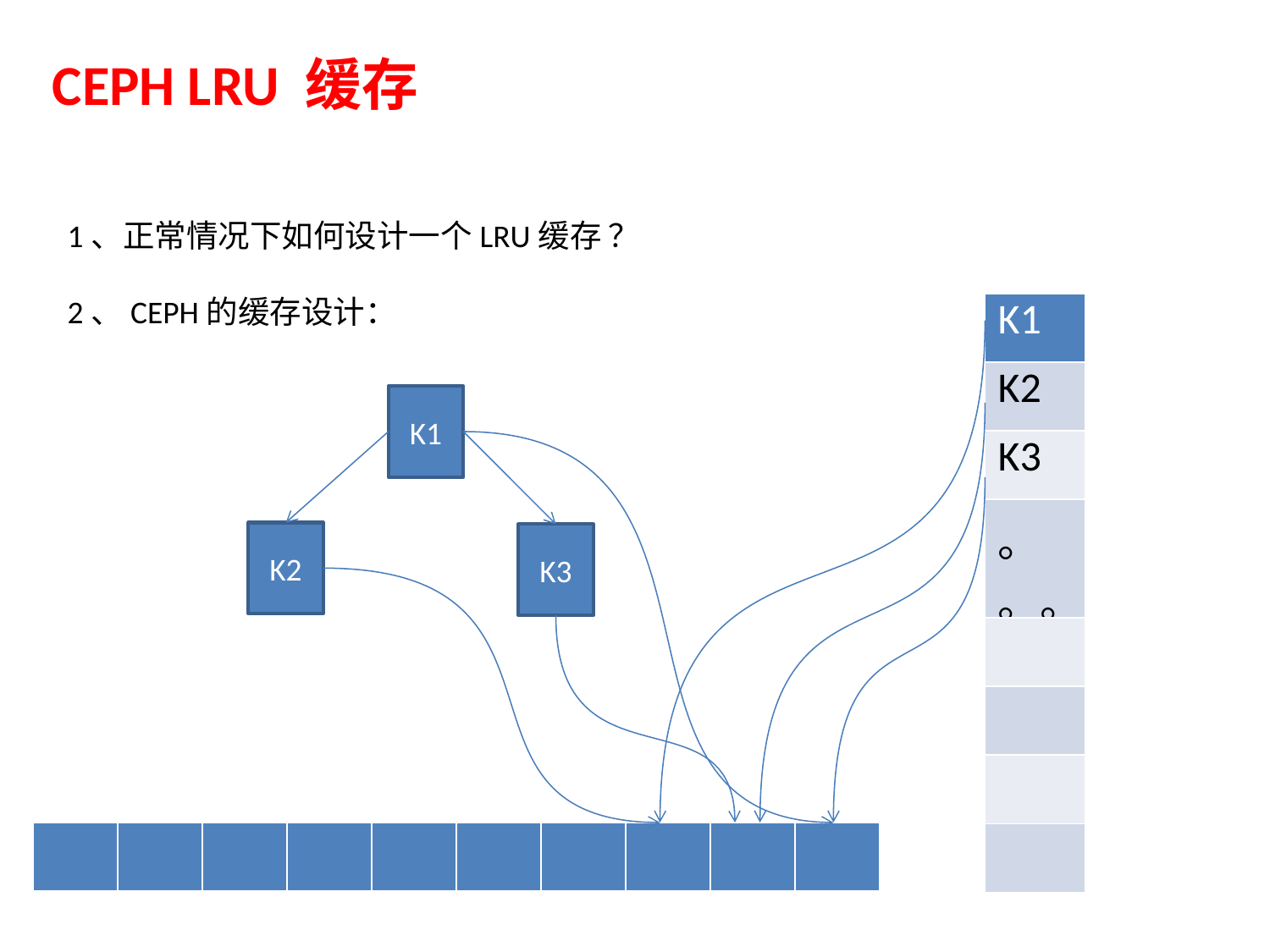

CEPH LRU 缓存
1、正常情况下如何设计一个LRU缓存 ？

2、CEPH的缓存设计：

| K1 |
| --- |
| K2 |
| K3 |
| 。。。 |
|  |
|  |
|  |
|  |
K1
K2
K3
|  |  |  |  |  |  |  |  |  |  |
| --- | --- | --- | --- | --- | --- | --- | --- | --- | --- |